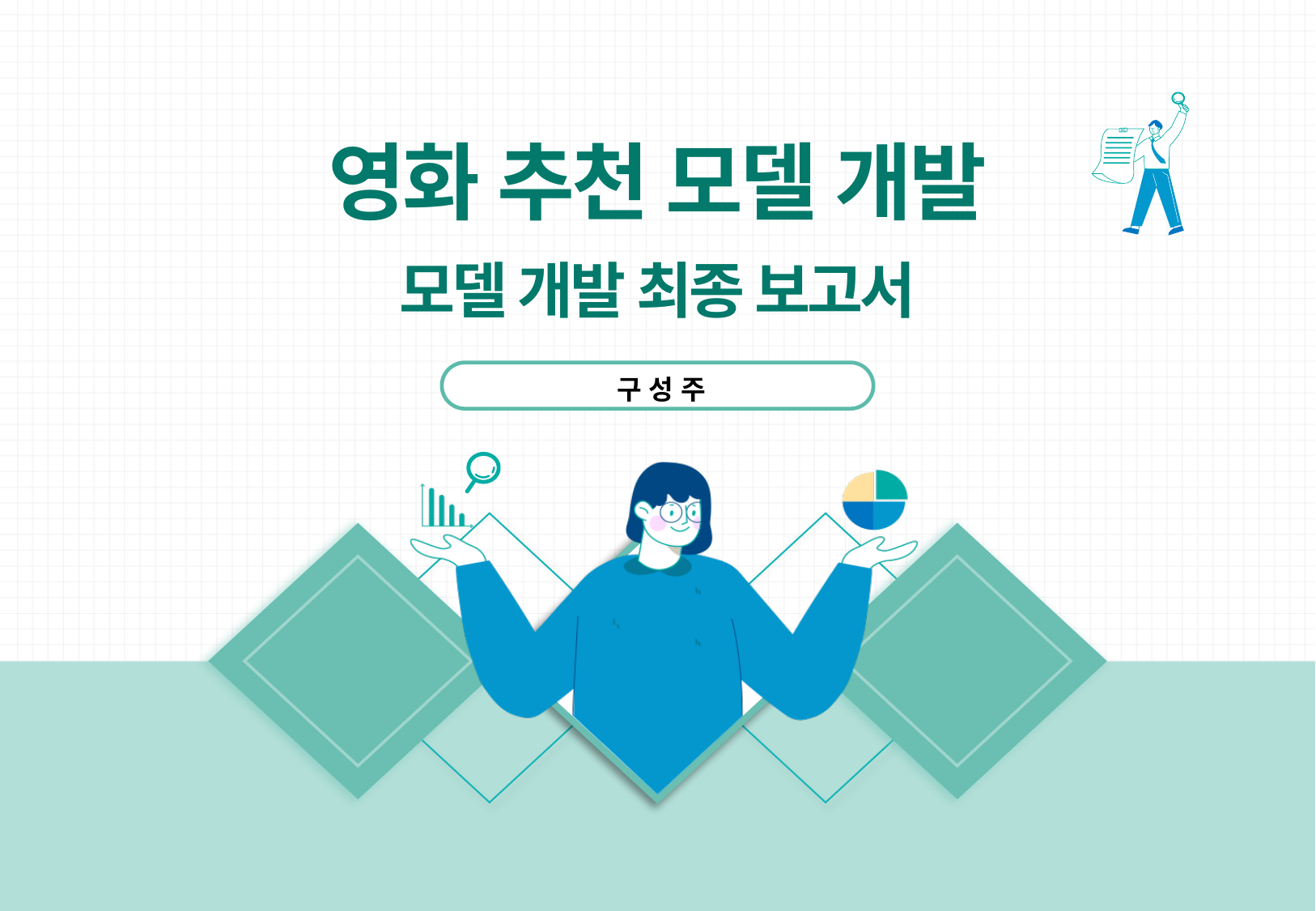

영화 추천 모델 개발
모델 개발 최종 보고서

구 성 주